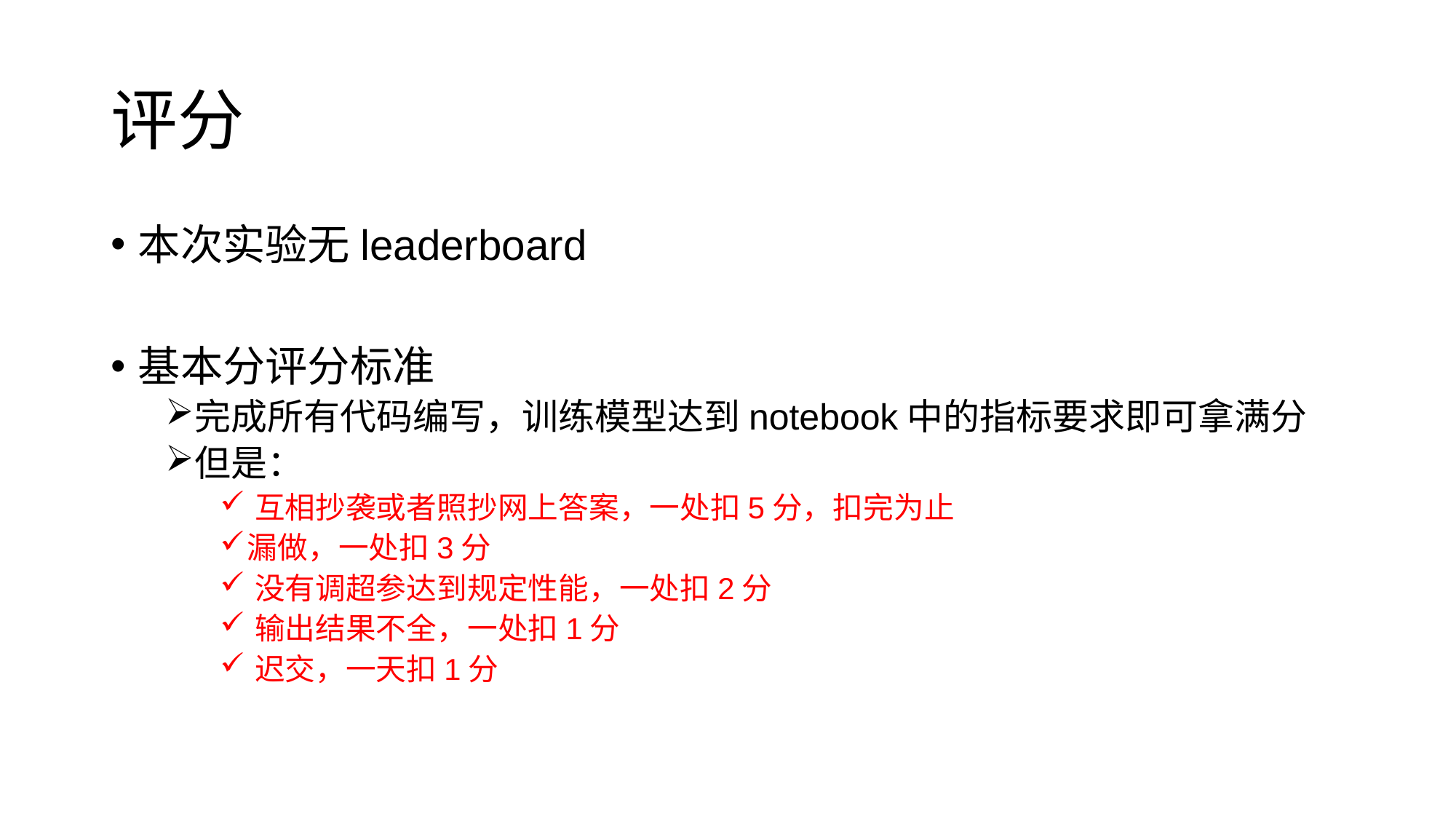

# 评分
本次实验无leaderboard

基本分评分标准
完成所有代码编写，训练模型达到notebook中的指标要求即可拿满分
但是：
​互相抄袭或者照抄网上答案，一处扣5分，扣完为止
漏做，一处扣3分
​没有调超参达到规定性能，一处扣2分
​输出结果不全，一处扣1分
​迟交，一天扣1分